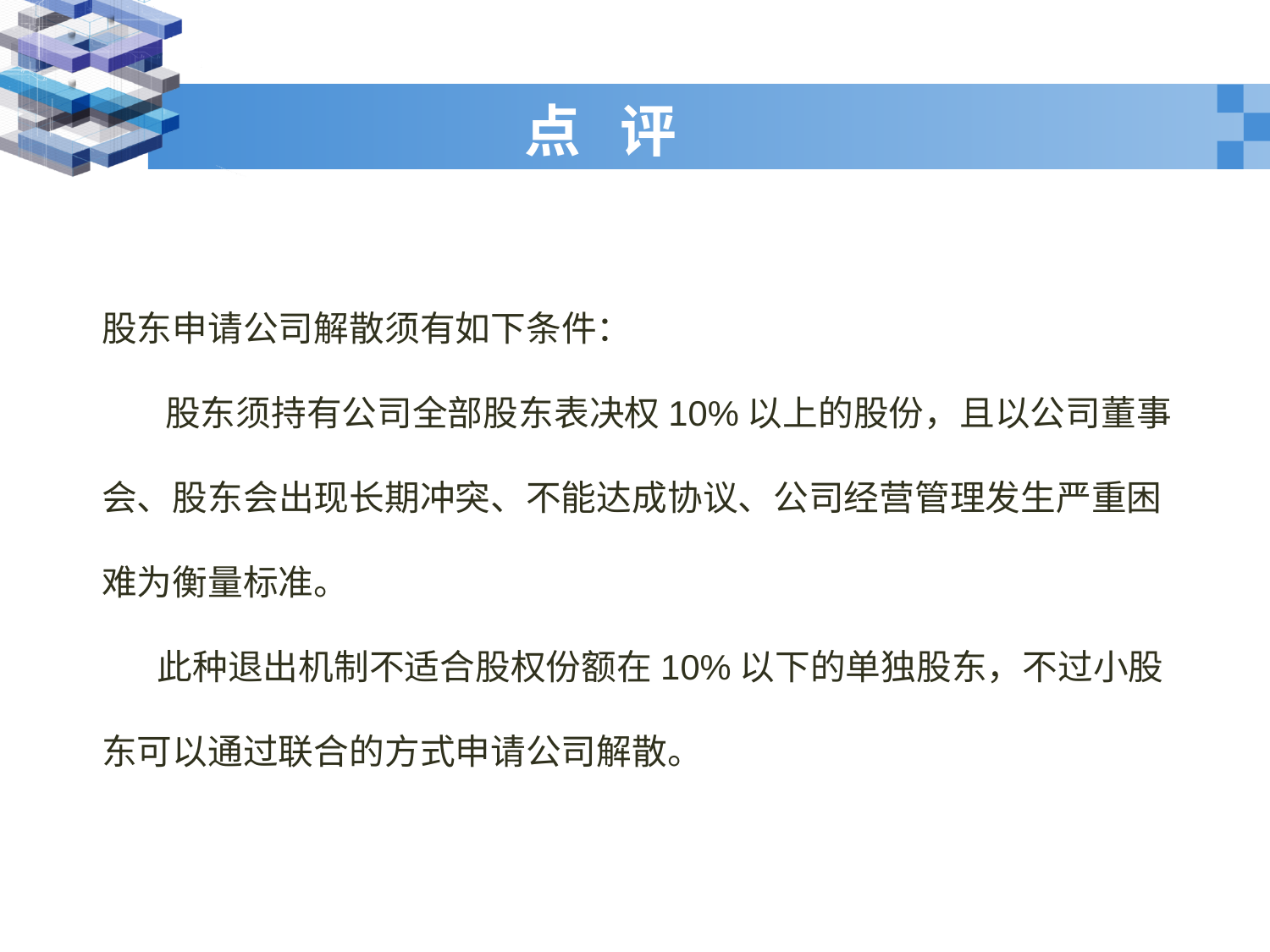

点   评
股东申请公司解散须有如下条件：
       股东须持有公司全部股东表决权10%以上的股份，且以公司董事会、股东会出现长期冲突、不能达成协议、公司经营管理发生严重困难为衡量标准。
      此种退出机制不适合股权份额在10%以下的单独股东，不过小股东可以通过联合的方式申请公司解散。